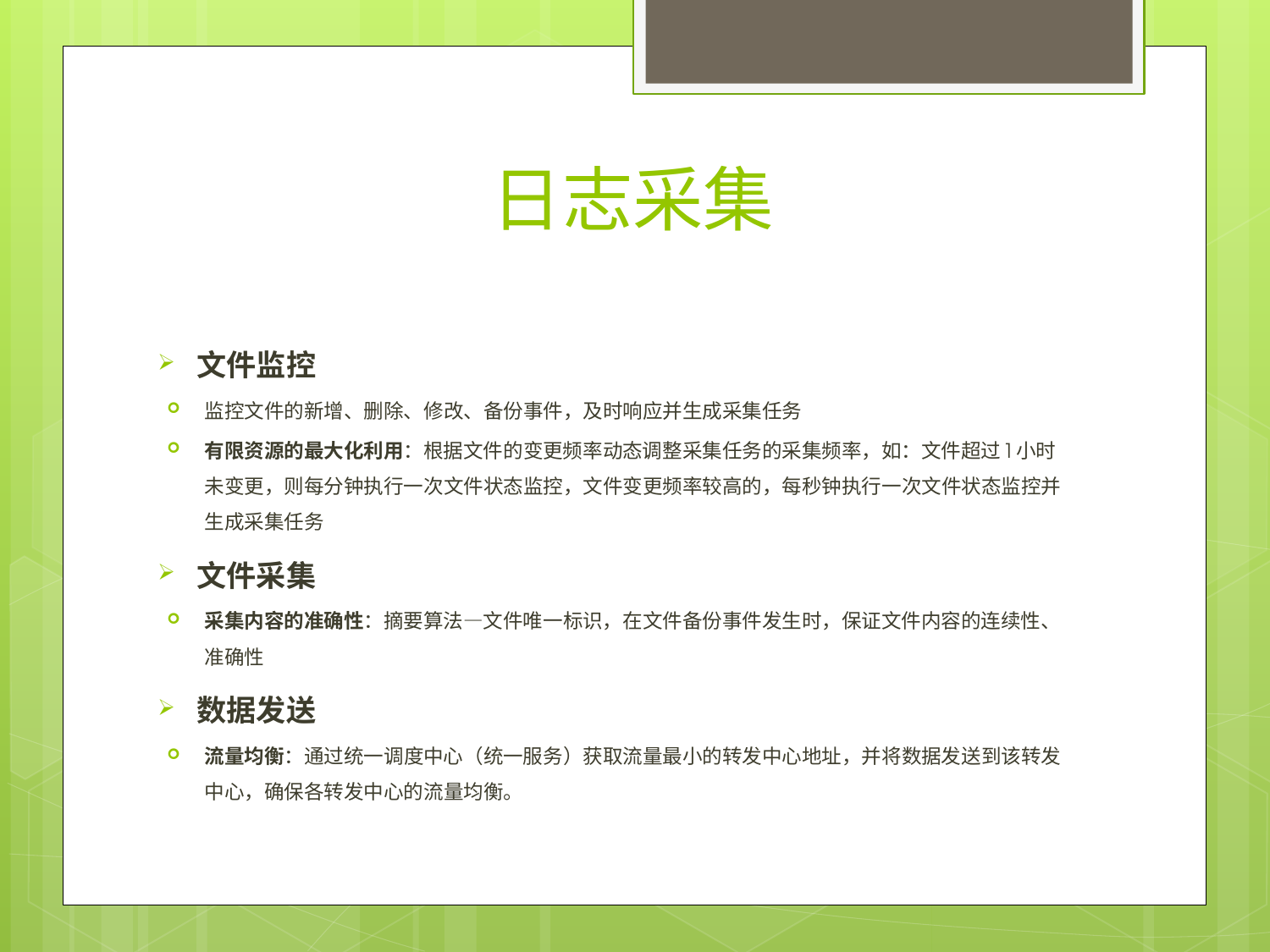

# 日志采集
文件监控
监控文件的新增、删除、修改、备份事件，及时响应并生成采集任务
有限资源的最大化利用：根据文件的变更频率动态调整采集任务的采集频率，如：文件超过1小时未变更，则每分钟执行一次文件状态监控，文件变更频率较高的，每秒钟执行一次文件状态监控并生成采集任务
文件采集
采集内容的准确性：摘要算法—文件唯一标识，在文件备份事件发生时，保证文件内容的连续性、准确性
数据发送
流量均衡：通过统一调度中心（统一服务）获取流量最小的转发中心地址，并将数据发送到该转发中心，确保各转发中心的流量均衡。